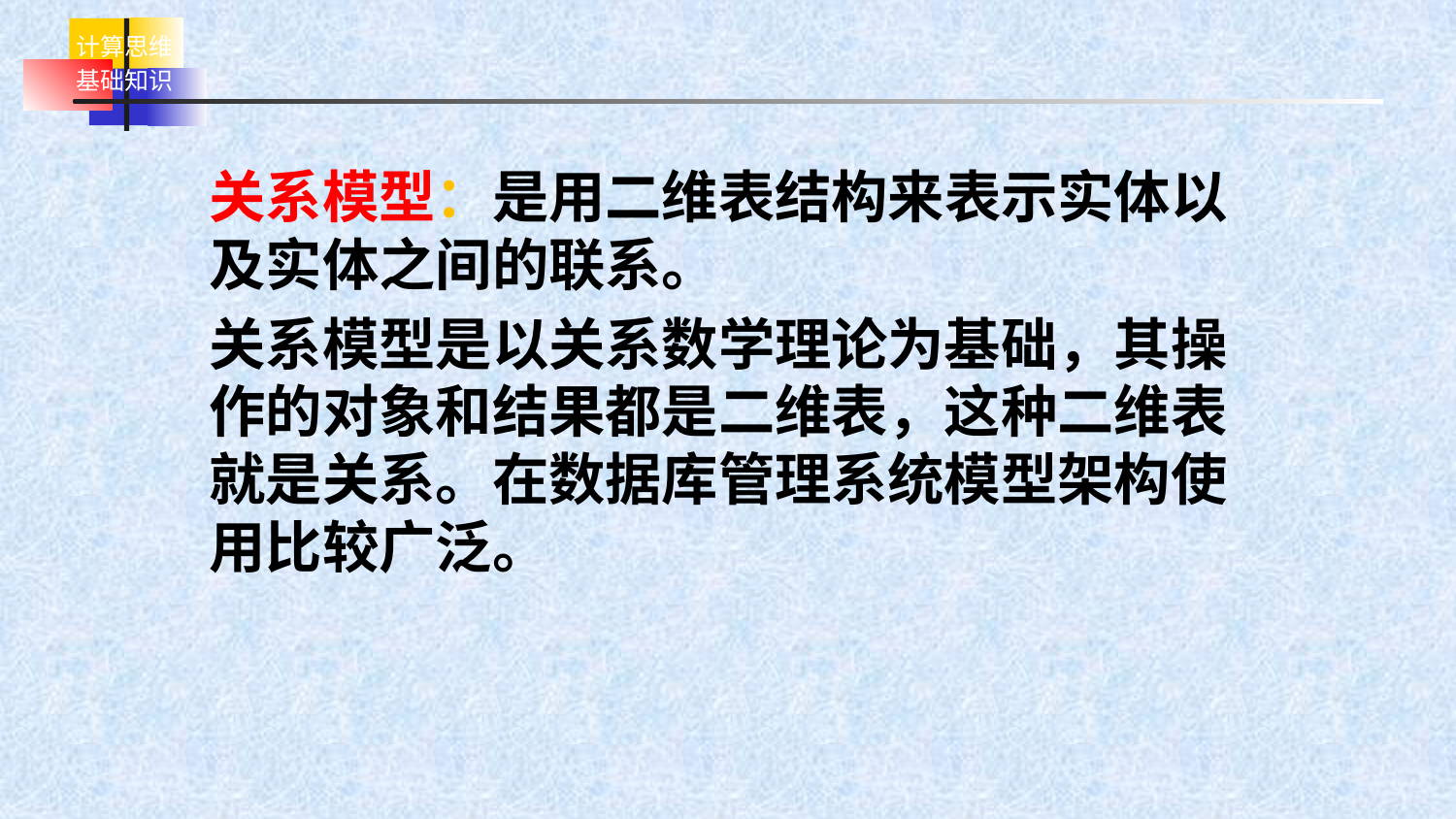

关系模型：是用二维表结构来表示实体以及实体之间的联系。
关系模型是以关系数学理论为基础，其操作的对象和结果都是二维表，这种二维表就是关系。在数据库管理系统模型架构使用比较广泛。